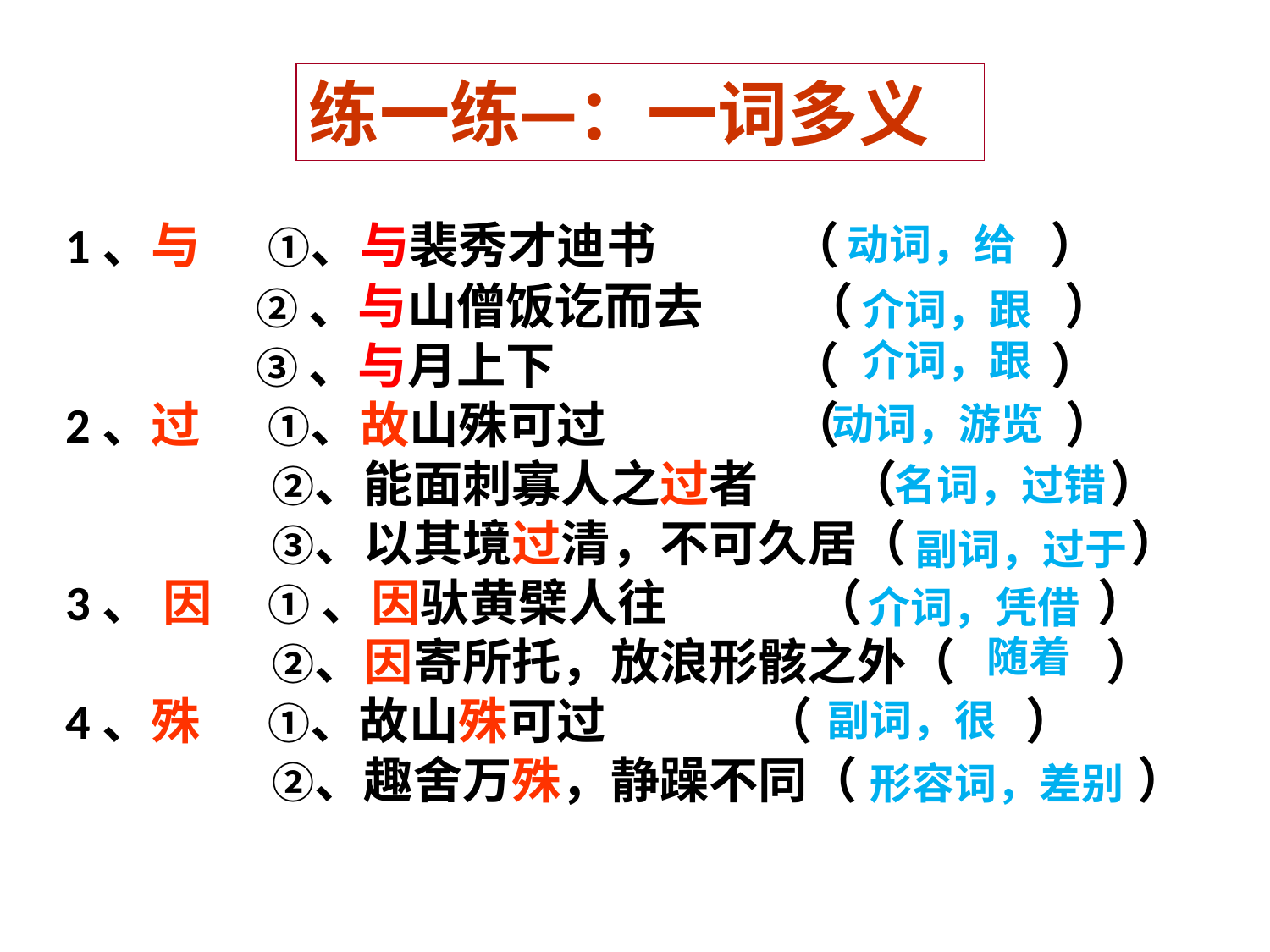

练一练一：一词多义
1、与      ①、与裴秀才迪书            （　　          ）
                 ②、与山僧饭讫而去         （      　　    ）
                 ③、与月上下                     （     　　     ）
2、过      ①、故山殊可过         　   （      　　 　）
             　②、能面刺寡人之过者        （                   ）
             　③、以其境过清，不可久居（                    ）
3、 因     ① 、因驮黄檗人往             （                     ）
             　②、因寄所托，放浪形骸之外（       　  ）
4、殊      ①、故山殊可过              （                   ）
             　②、趣舍万殊，静躁不同（                         ）
动词，给
介词，跟
介词，跟
动词，游览
名词，过错
副词，过于
介词，凭借
随着
副词，很
形容词，差别